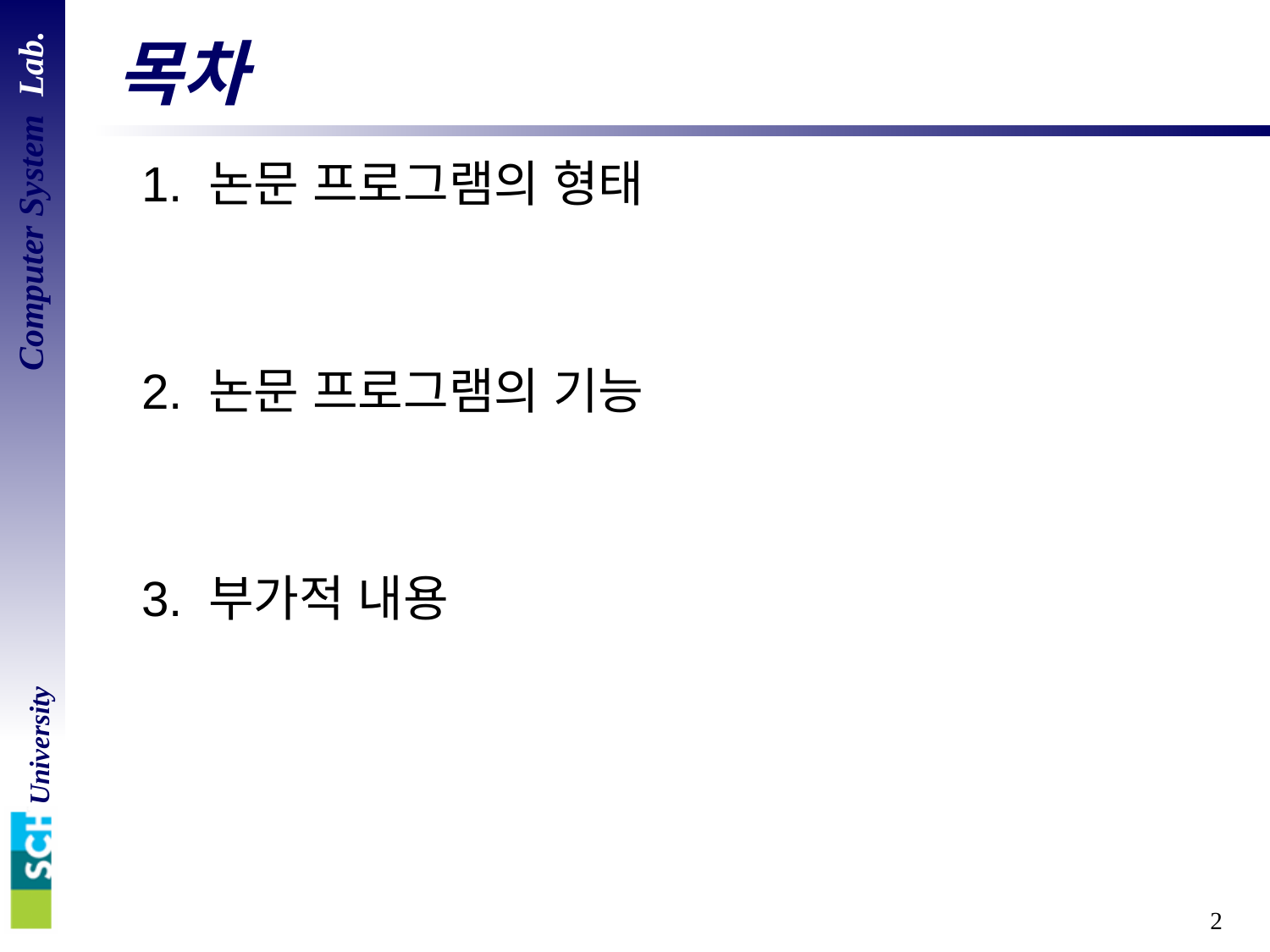

# 목차
 1. 논문 프로그램의 형태

 2. 논문 프로그램의 기능

 3. 부가적 내용